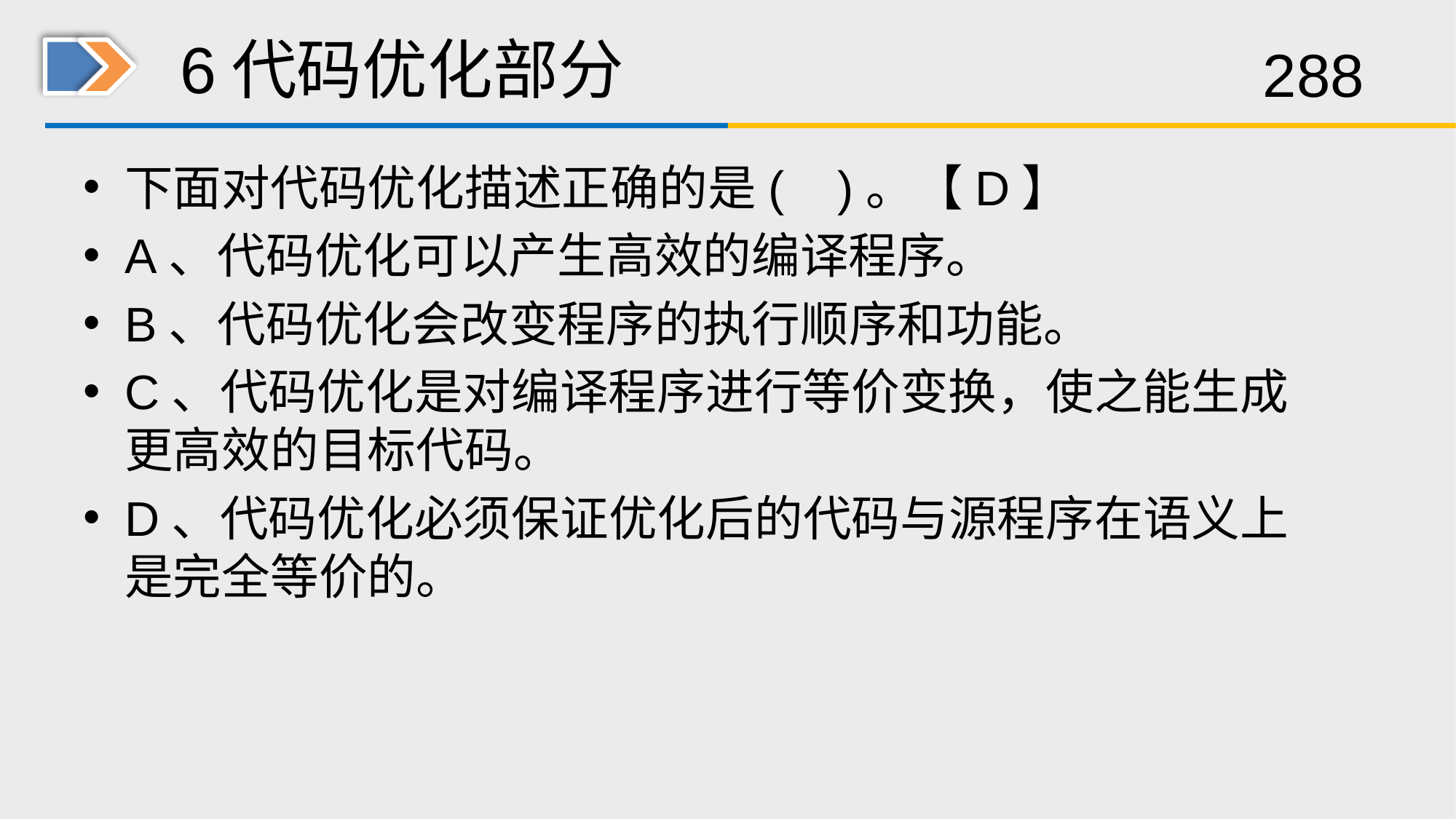

# 6代码优化部分
288
下面对代码优化描述正确的是(    )。【D】
A、代码优化可以产生高效的编译程序。
B、代码优化会改变程序的执行顺序和功能。
C、代码优化是对编译程序进行等价变换，使之能生成更高效的目标代码。
D、代码优化必须保证优化后的代码与源程序在语义上是完全等价的。